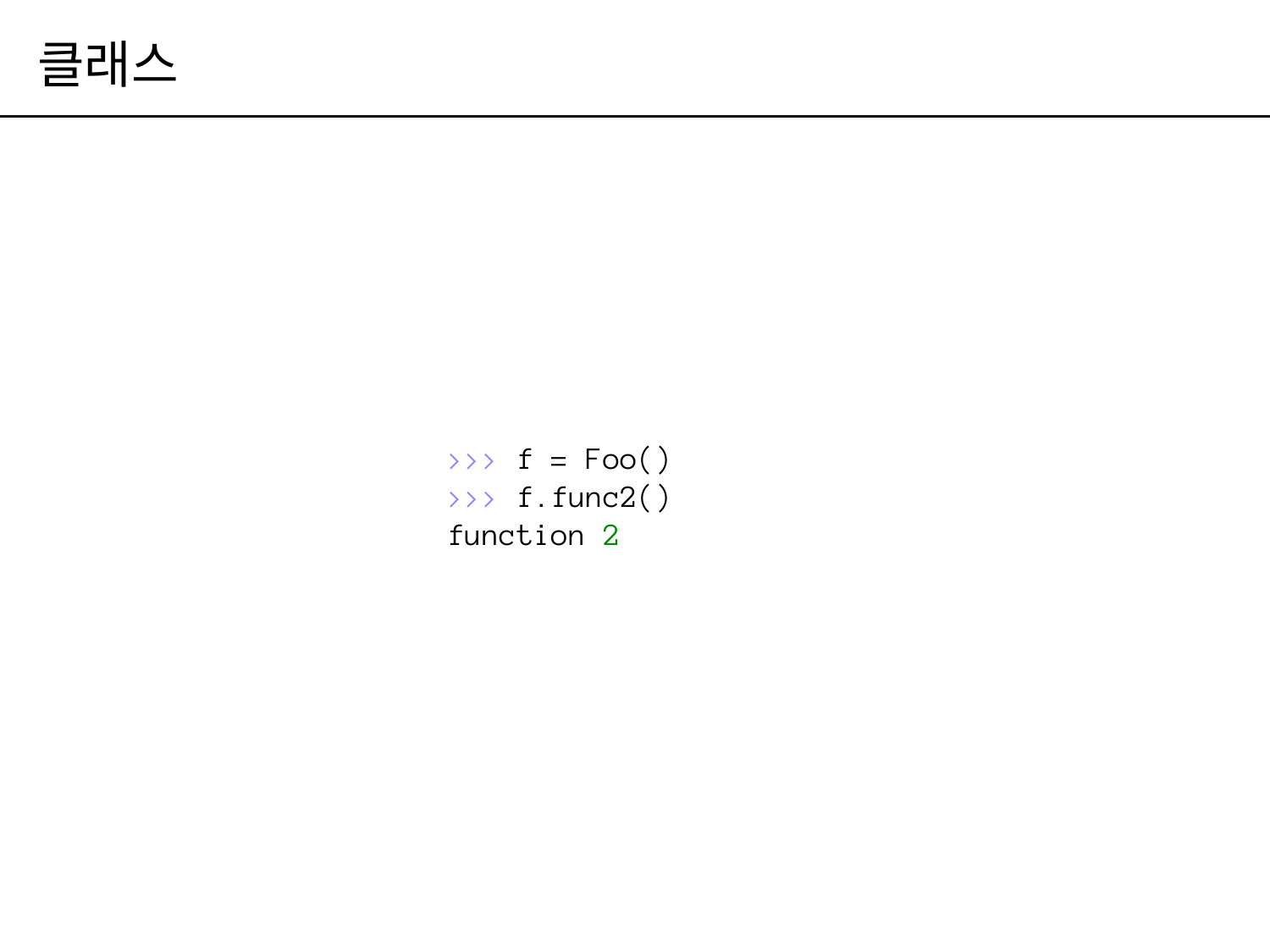

# 클래스
>>> f = Foo()
>>> f.func2()
function 2